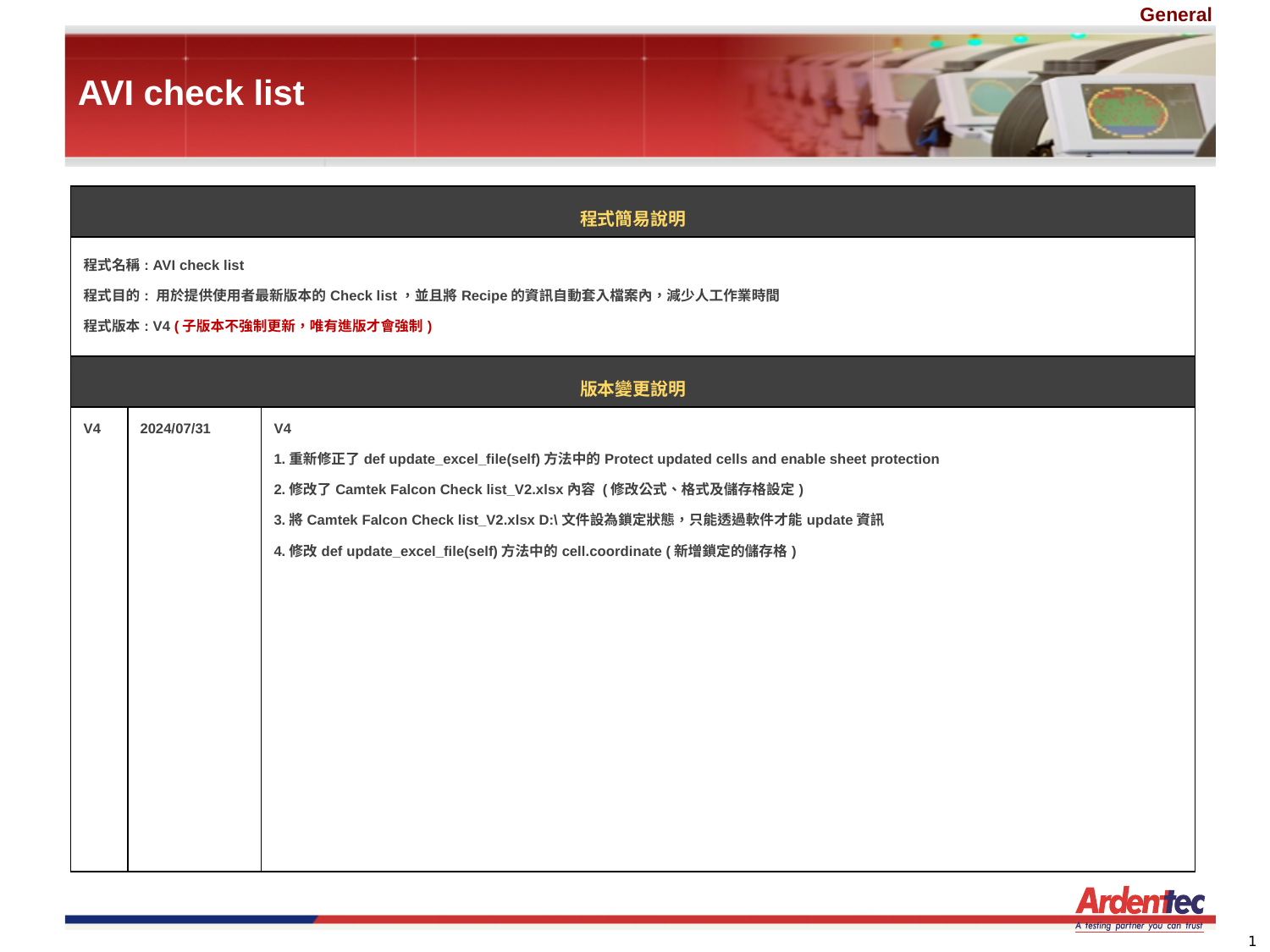

# AVI check list
| 程式簡易說明 |
| --- |
| 程式名稱: AVI check list 程式目的: 用於提供使用者最新版本的Check list，並且將Recipe的資訊自動套入檔案內，減少人工作業時間 程式版本: V4 (子版本不強制更新，唯有進版才會強制) |
| 版本變更說明 |  |  |
| --- | --- | --- |
| V4 | 2024/07/31 | V4 1.重新修正了def update\_excel\_file(self)方法中的Protect updated cells and enable sheet protection 2.修改了Camtek Falcon Check list\_V2.xlsx內容 (修改公式、格式及儲存格設定) 3.將Camtek Falcon Check list\_V2.xlsx D:\文件設為鎖定狀態，只能透過軟件才能update資訊 4.修改def update\_excel\_file(self)方法中的cell.coordinate (新增鎖定的儲存格) |
1